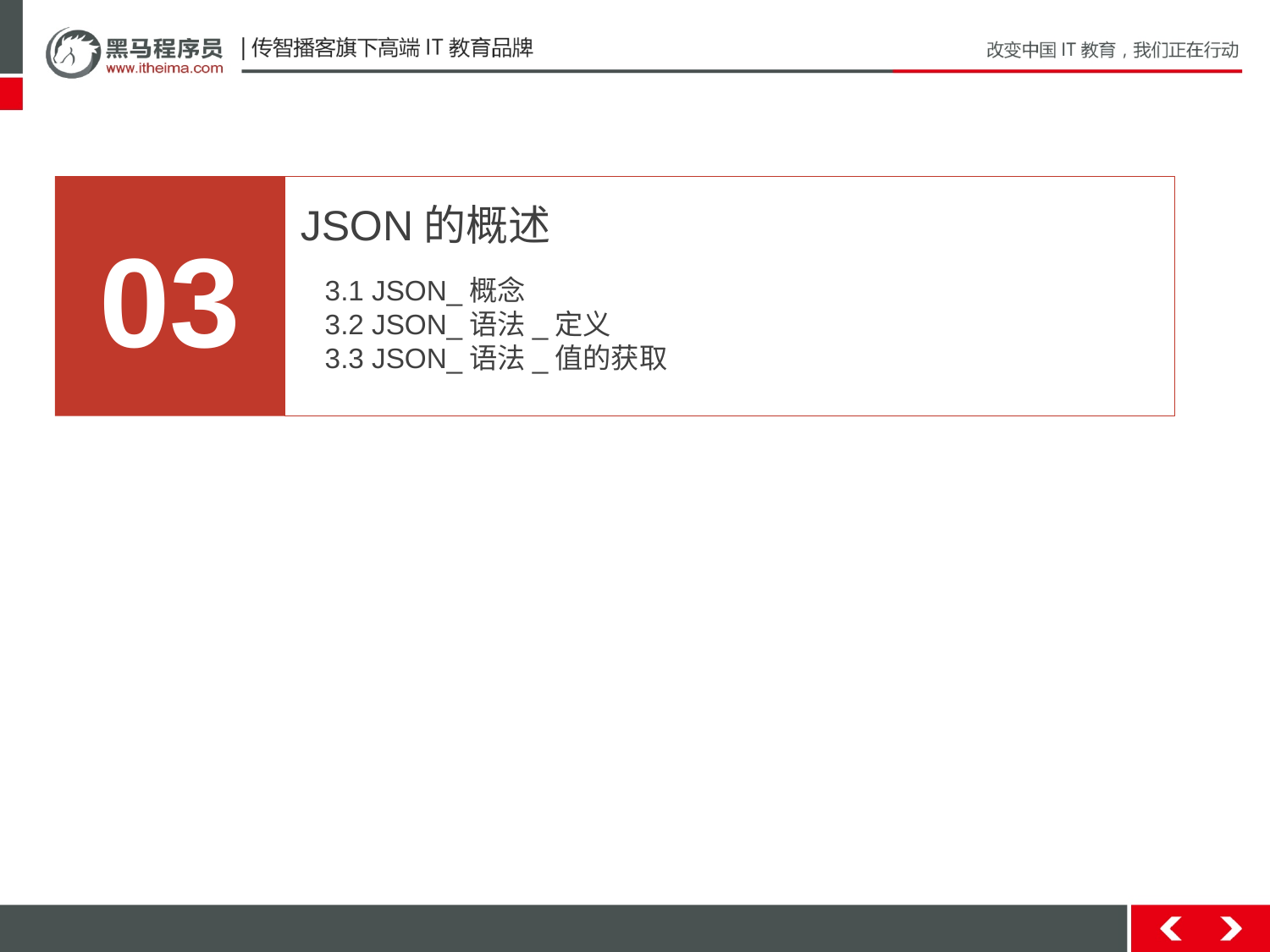

03

JSON的概述
3.1 JSON_概念
3.2 JSON_语法_定义
3.3 JSON_语法_值的获取